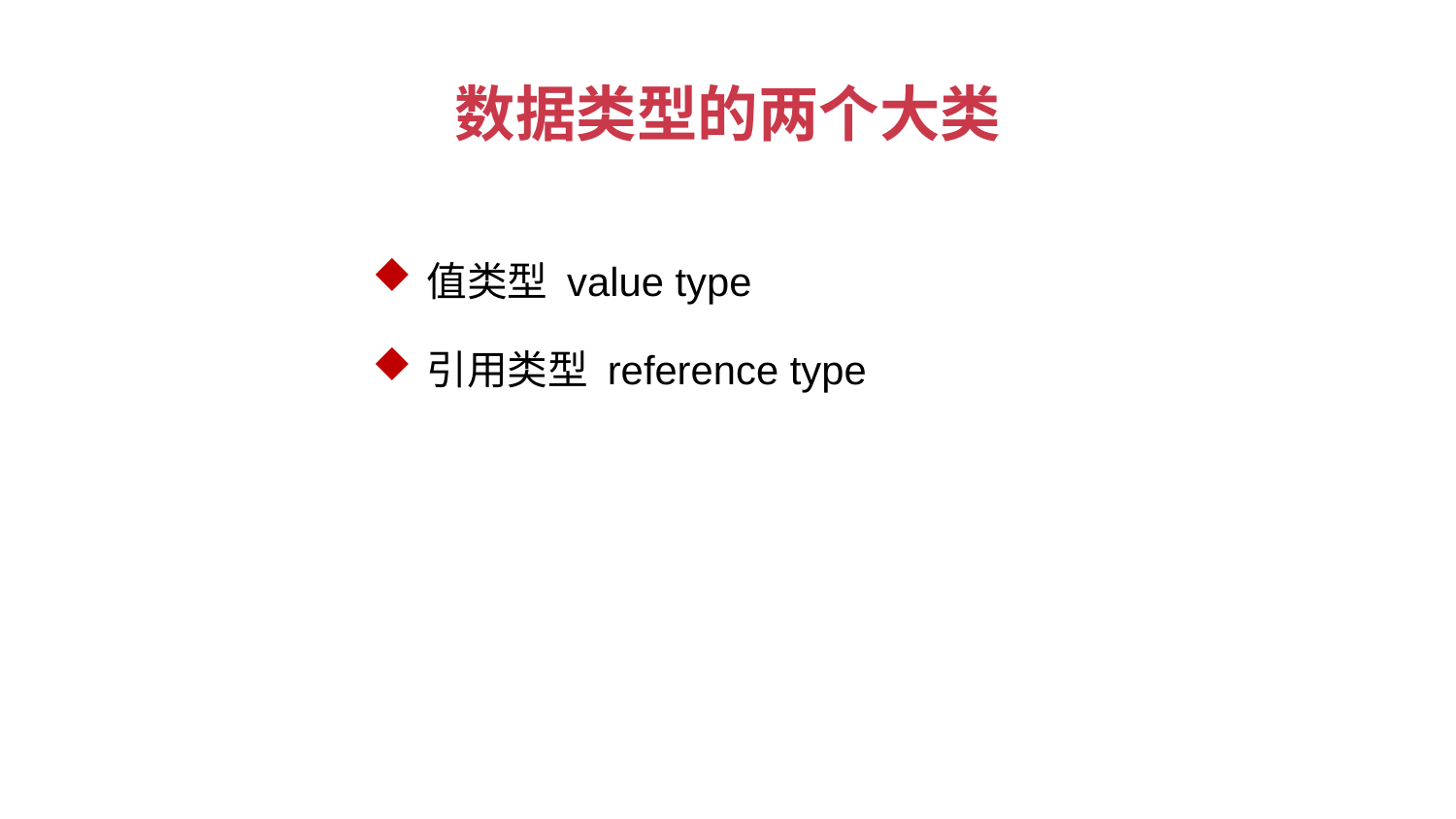

数据类型的两个大类
值类型 value type
引用类型 reference type